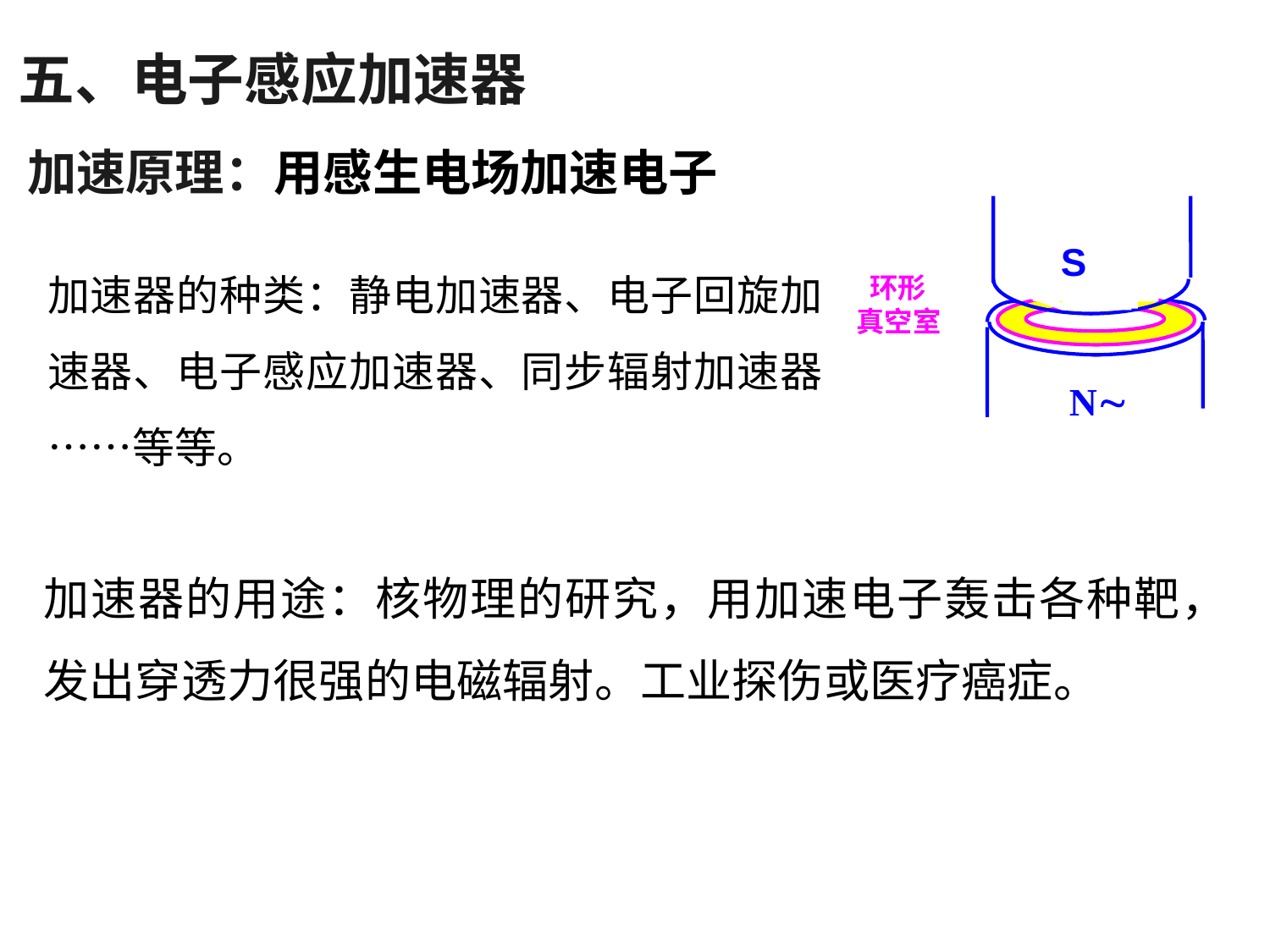

五、电子感应加速器
加速原理：用感生电场加速电子

 S ∼
 环形
真空室

N∼
加速器的种类：静电加速器、电子回旋加速器、电子感应加速器、同步辐射加速器……等等。
加速器的用途：核物理的研究，用加速电子轰击各种靶，发出穿透力很强的电磁辐射。工业探伤或医疗癌症。